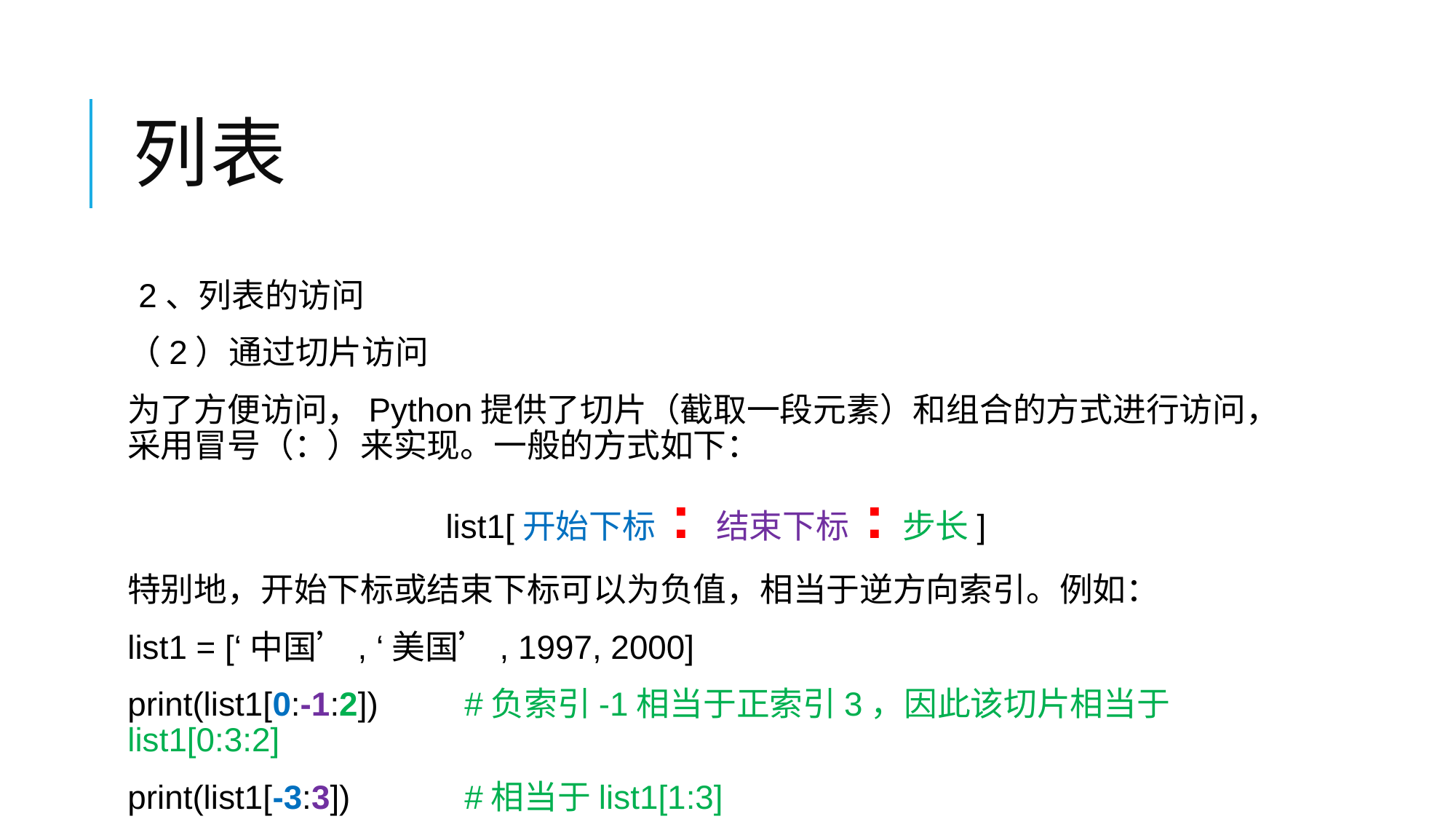

# 列表
2、列表的访问
（2）通过切片访问
为了方便访问，Python提供了切片（截取一段元素）和组合的方式进行访问，采用冒号（：）来实现。一般的方式如下：
list1[开始下标 : 结束下标 : 步长]
特别地，开始下标或结束下标可以为负值，相当于逆方向索引。例如：
list1 = [‘中国’, ‘美国’, 1997, 2000]
print(list1[0:-1:2])	 #负索引-1相当于正索引3，因此该切片相当于list1[0:3:2]
print(list1[-3:3])	 #相当于list1[1:3]